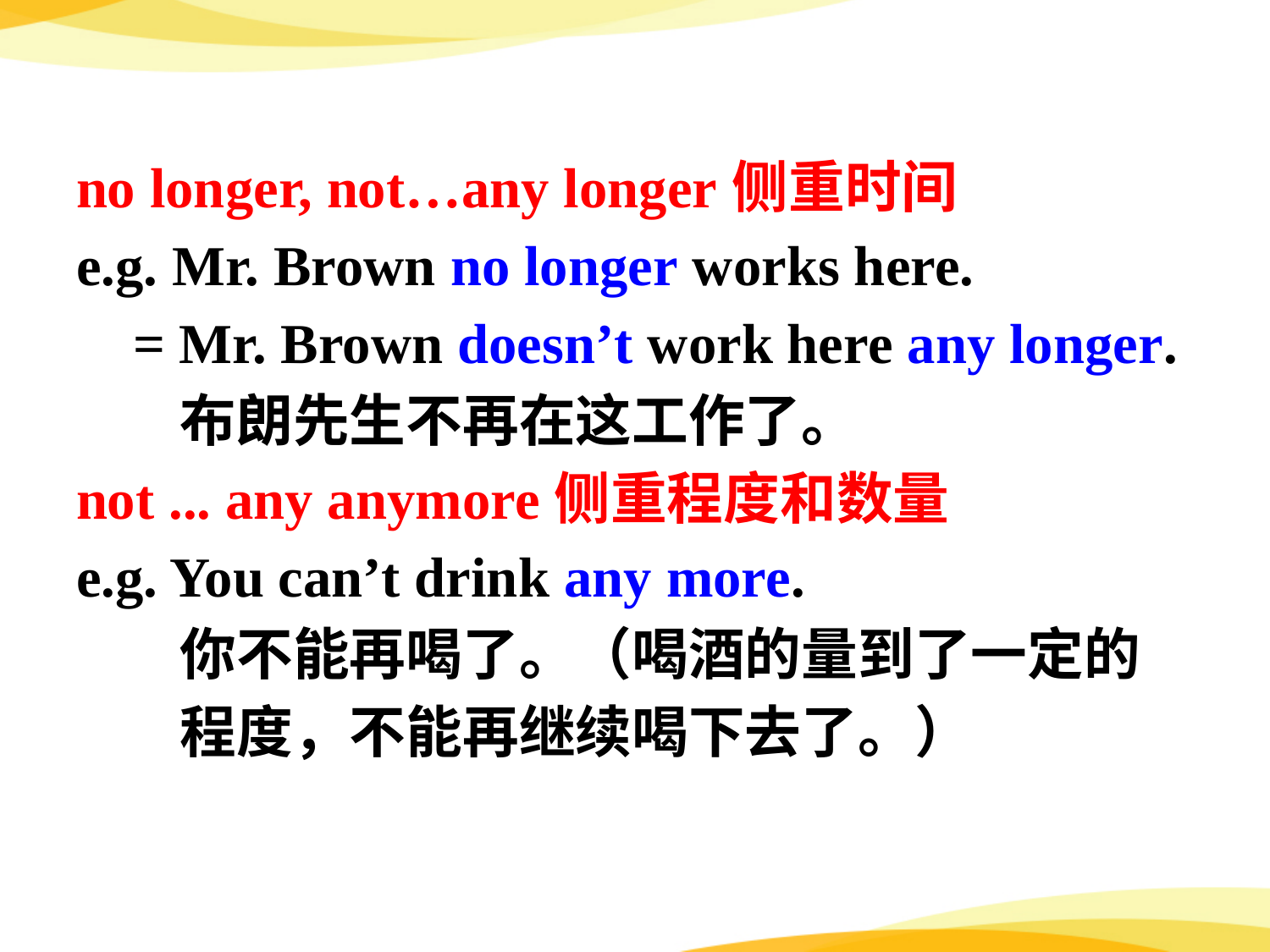

no longer, not…any longer侧重时间
e.g. Mr. Brown no longer works here.
    = Mr. Brown doesn’t work here any longer.
       布朗先生不再在这工作了。
not ... any anymore侧重程度和数量
e.g. You can’t drink any more.
       你不能再喝了。（喝酒的量到了一定的
       程度，不能再继续喝下去了。）